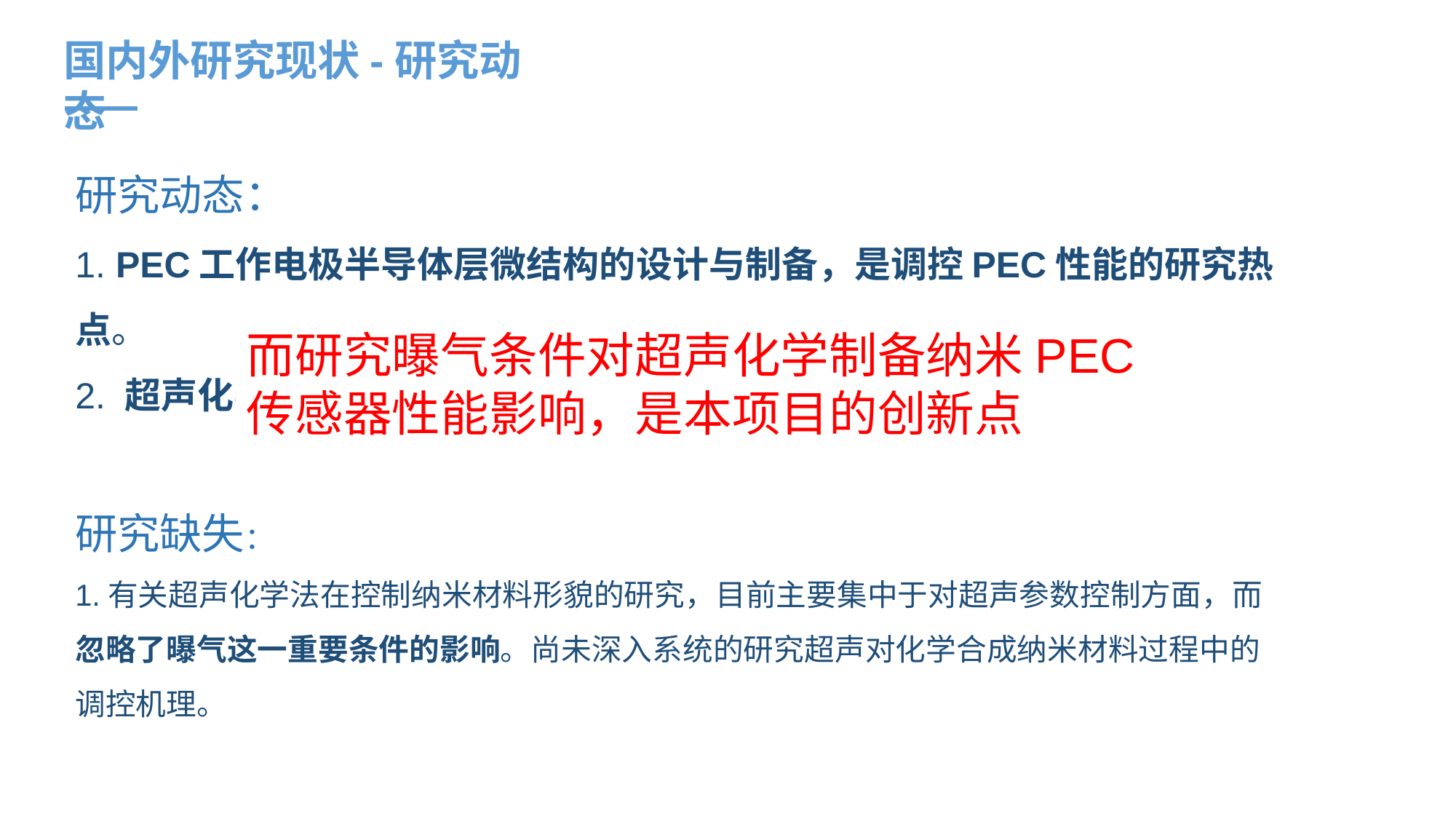

国内外研究现状-研究动态
研究动态：
1. PEC工作电极半导体层微结构的设计与制备，是调控PEC性能的研究热点。
2. 超声化学制备纳米材料是目前的一大研究热点。

研究缺失：
1.有关超声化学法在控制纳米材料形貌的研究，目前主要集中于对超声参数控制方面，而忽略了曝气这一重要条件的影响。尚未深入系统的研究超声对化学合成纳米材料过程中的调控机理。

而研究曝气条件对超声化学制备纳米PEC传感器性能影响，是本项目的创新点